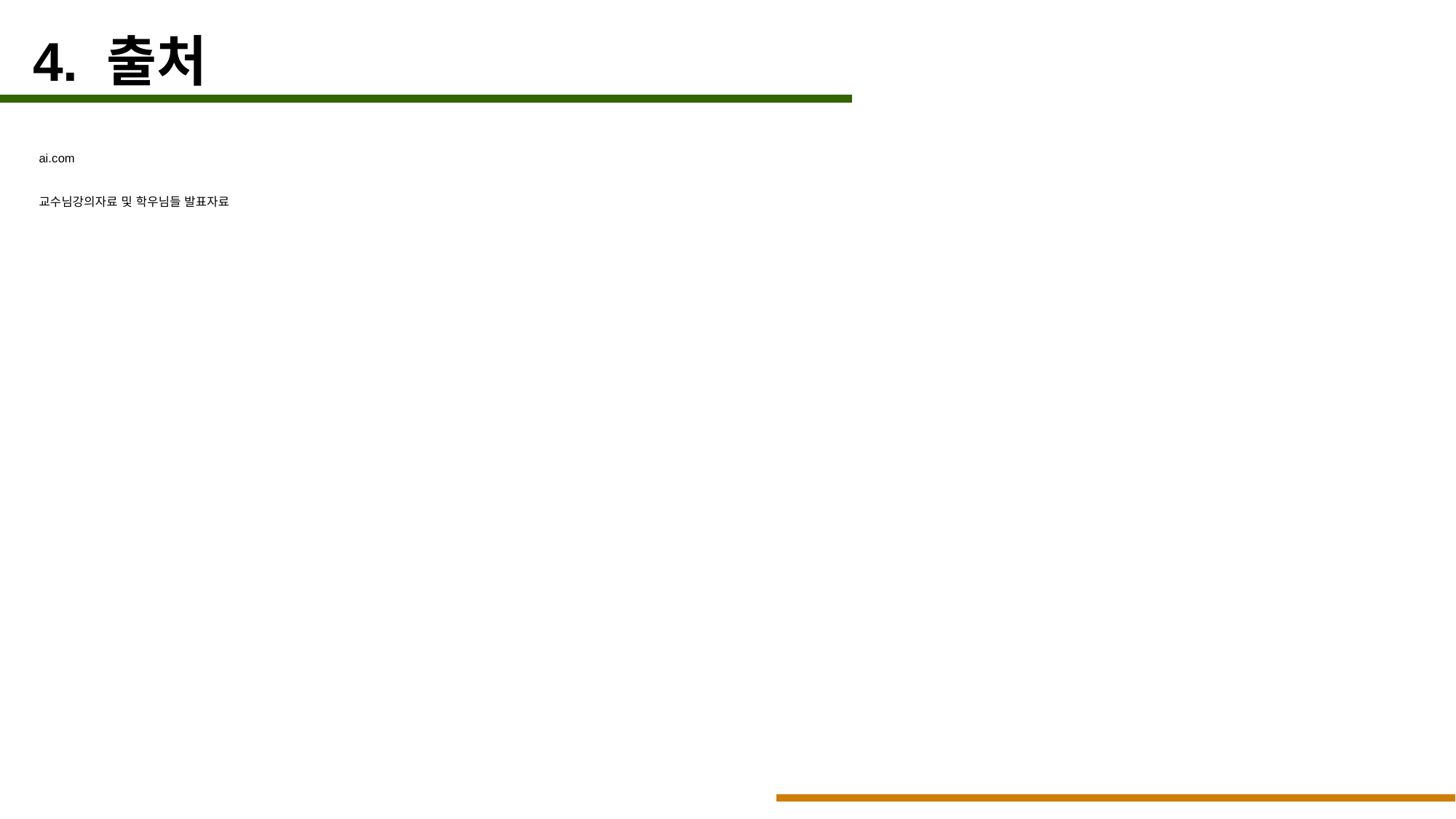

4. 출처
ai.com

교수님강의자료 및 학우님들 발표자료